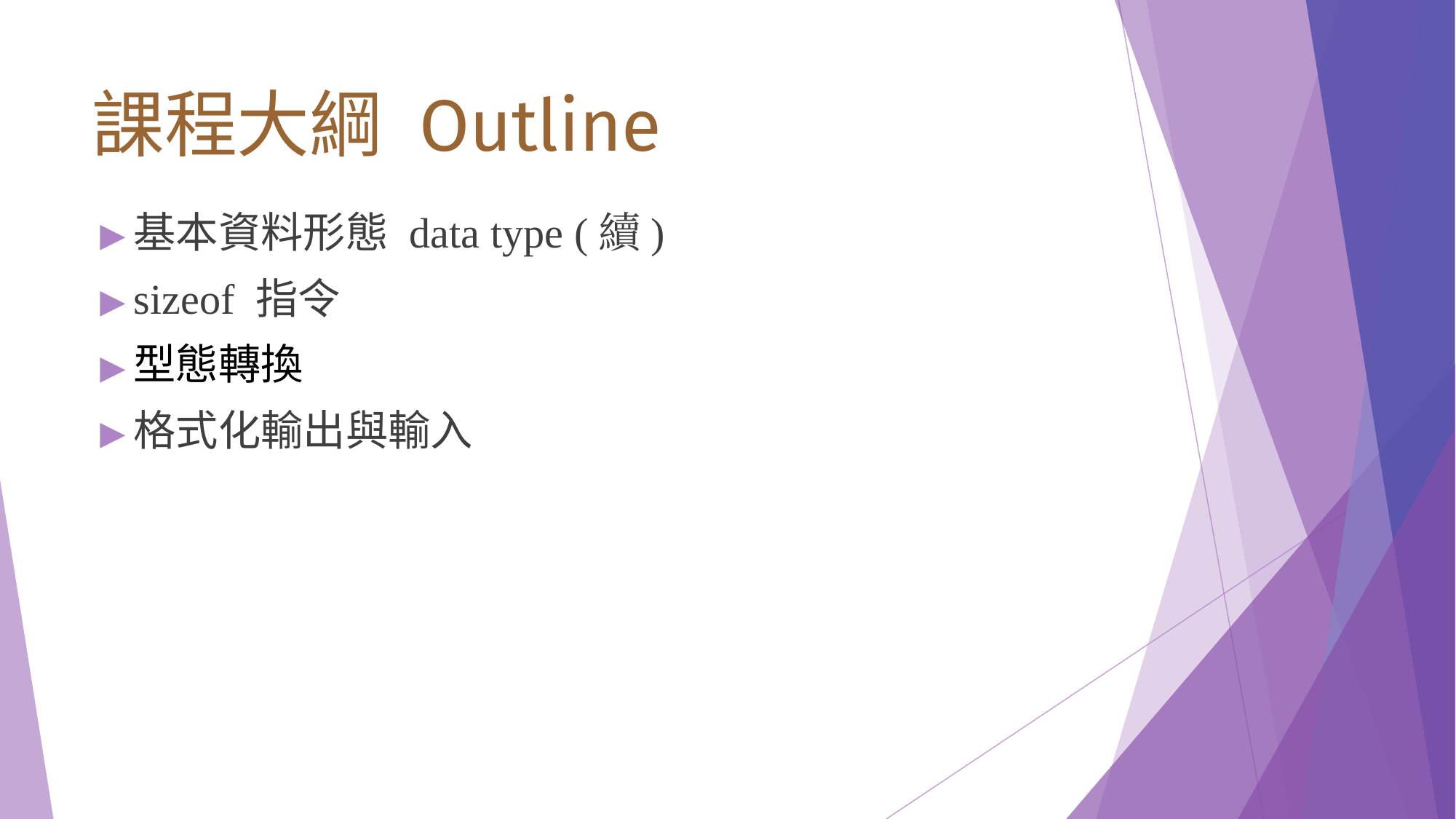

# 課程大綱 Outline
基本資料形態 data type (續)
sizeof 指令
型態轉換
格式化輸出與輸入